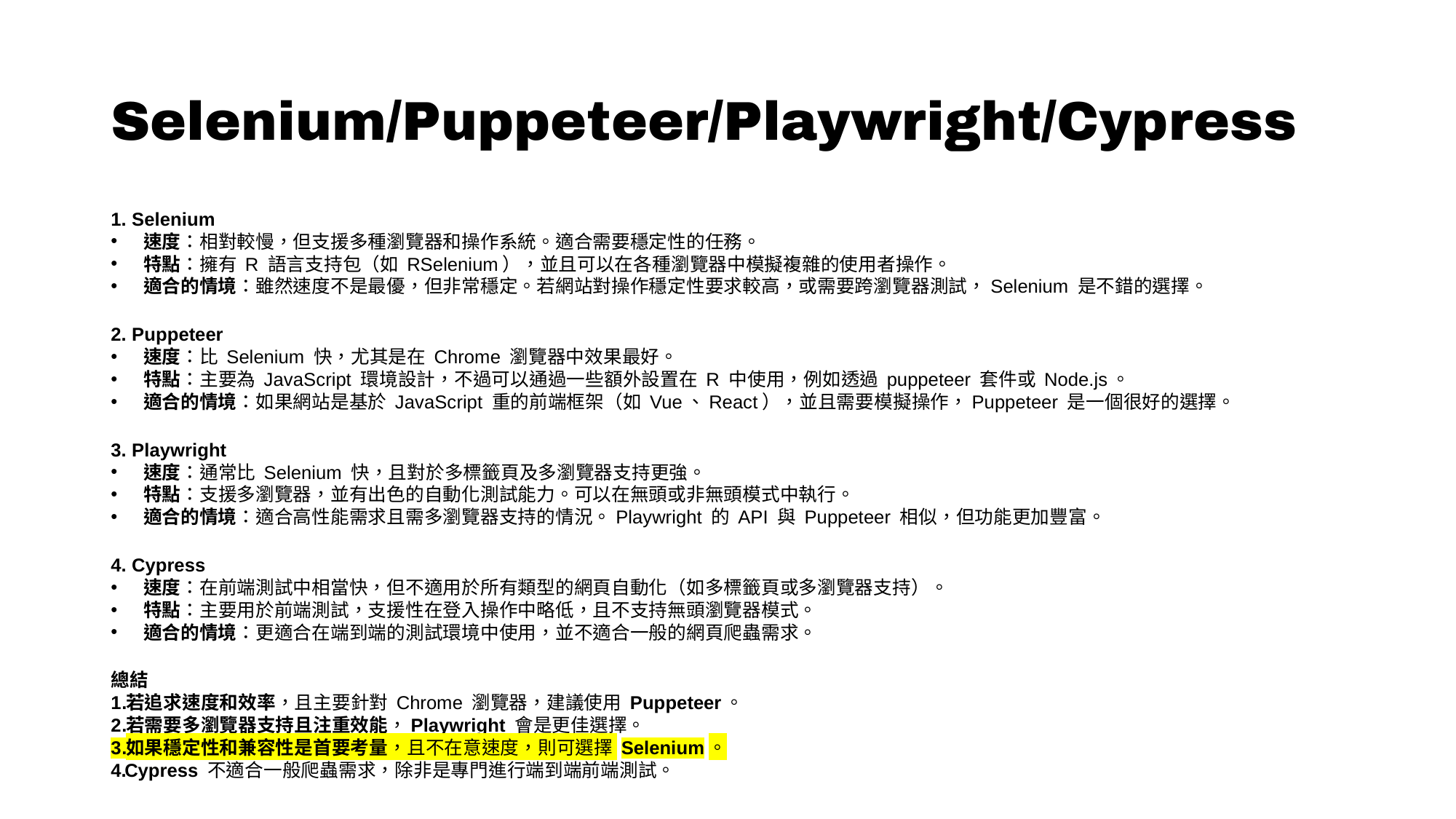

# Selenium/Puppeteer/Playwright/Cypress
1. Selenium
速度：相對較慢，但支援多種瀏覽器和操作系統。適合需要穩定性的任務。
特點：擁有 R 語言支持包（如 RSelenium），並且可以在各種瀏覽器中模擬複雜的使用者操作。
適合的情境：雖然速度不是最優，但非常穩定。若網站對操作穩定性要求較高，或需要跨瀏覽器測試，Selenium 是不錯的選擇。

2. Puppeteer
速度：比 Selenium 快，尤其是在 Chrome 瀏覽器中效果最好。
特點：主要為 JavaScript 環境設計，不過可以通過一些額外設置在 R 中使用，例如透過 puppeteer 套件或 Node.js。
適合的情境：如果網站是基於 JavaScript 重的前端框架（如 Vue、React），並且需要模擬操作，Puppeteer 是一個很好的選擇。

3. Playwright
速度：通常比 Selenium 快，且對於多標籤頁及多瀏覽器支持更強。
特點：支援多瀏覽器，並有出色的自動化測試能力。可以在無頭或非無頭模式中執行。
適合的情境：適合高性能需求且需多瀏覽器支持的情況。Playwright 的 API 與 Puppeteer 相似，但功能更加豐富。

4. Cypress
速度：在前端測試中相當快，但不適用於所有類型的網頁自動化（如多標籤頁或多瀏覽器支持）。
特點：主要用於前端測試，支援性在登入操作中略低，且不支持無頭瀏覽器模式。
適合的情境：更適合在端到端的測試環境中使用，並不適合一般的網頁爬蟲需求。

總結
若追求速度和效率，且主要針對 Chrome 瀏覽器，建議使用 Puppeteer。
若需要多瀏覽器支持且注重效能，Playwright 會是更佳選擇。
如果穩定性和兼容性是首要考量，且不在意速度，則可選擇 Selenium。
Cypress 不適合一般爬蟲需求，除非是專門進行端到端前端測試。